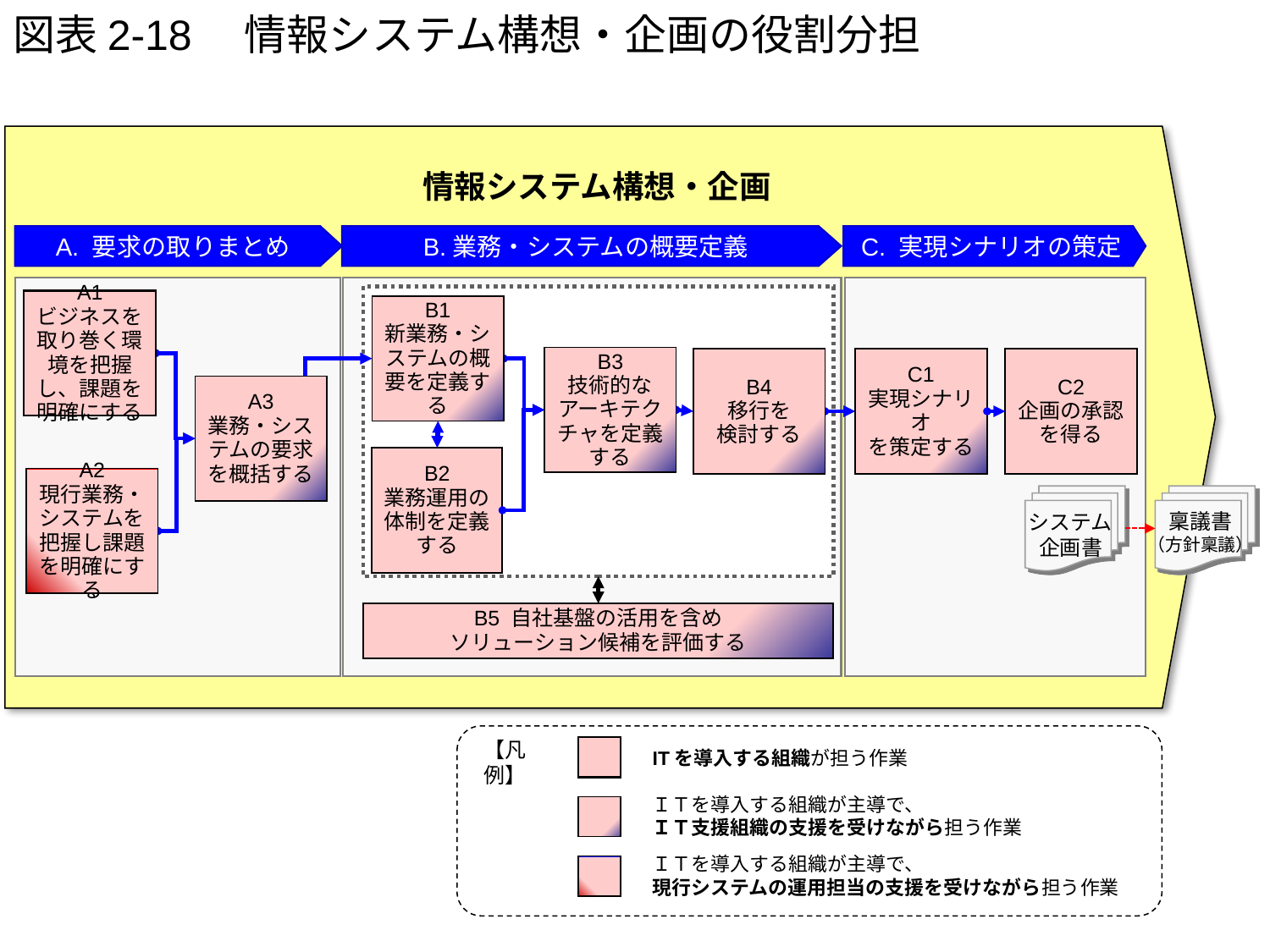

# 図表2-18　情報システム構想・企画の役割分担
情報システム構想・企画

B.業務・システムの概要定義
A. 要求の取りまとめ
C. 実現シナリオの策定

A1
ビジネスを取り巻く環境を把握し、課題を明確にする
B1
新業務・システムの概要を定義する
B3
技術的な
アーキテクチャを定義
する
C1
実現シナリオ
を策定する
C2
企画の承認
を得る
B4
移行を
検討する
A3
業務・システムの要求を概括する
B2
業務運用の
体制を定義
する
A2
現行業務・システムを把握し課題を明確にする
システム
企画書
稟議書
（方針稟議）
B5 自社基盤の活用を含め
ソリューション候補を評価する

【凡例】

ITを導入する組織が担う作業
ＩＴを導入する組織が主導で、
ＩＴ支援組織の支援を受けながら担う作業

ＩＴを導入する組織が主導で、
現行システムの運用担当の支援を受けながら担う作業